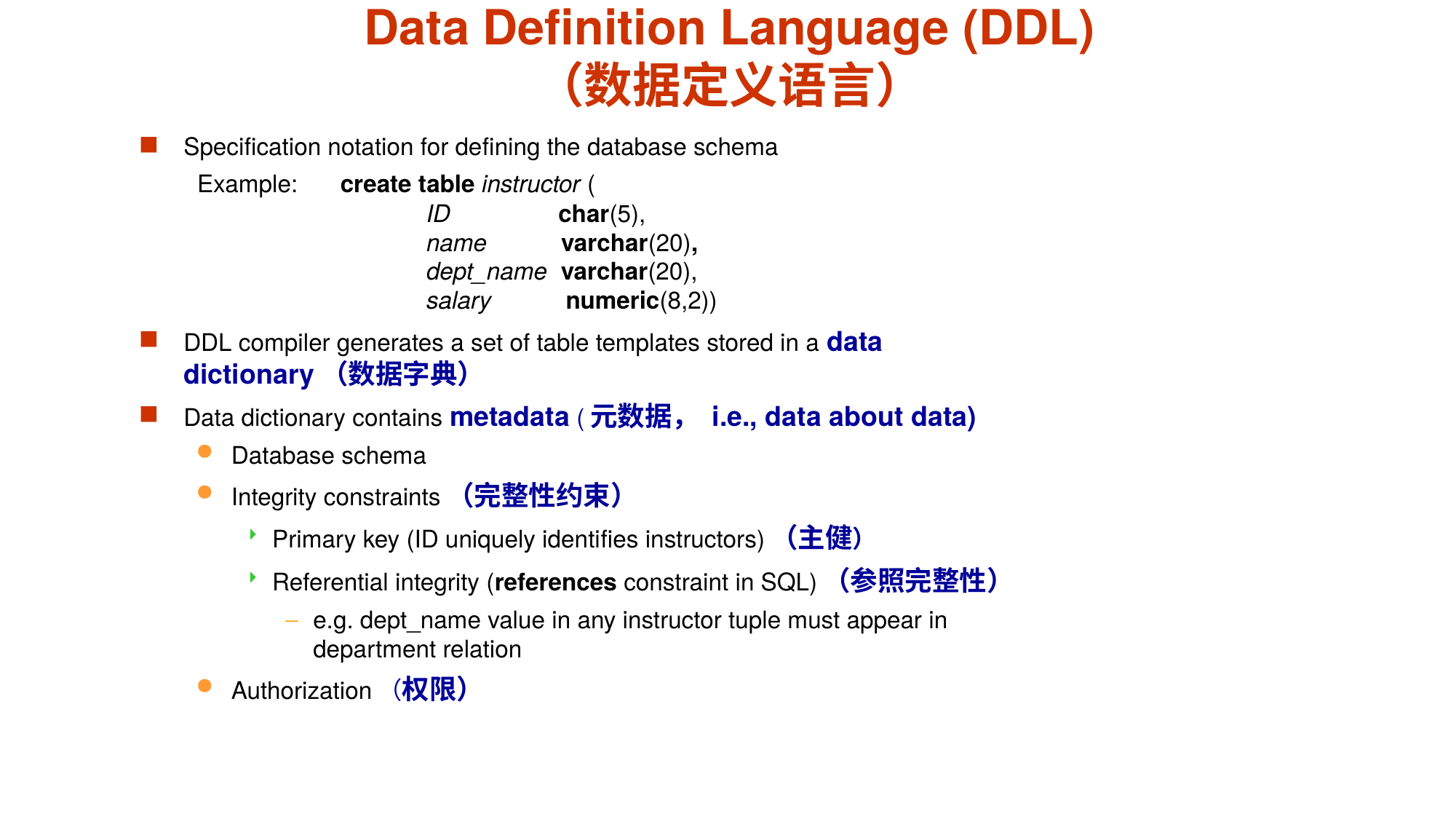

Data Definition Language (DDL)
（数据定义语言）
Specification notation for defining the database schema
Example:	create table instructor (
                             ID                char(5),
                             name           varchar(20),
                             dept_name  varchar(20),
                             salary           numeric(8,2))
DDL compiler generates a set of table templates stored in a data dictionary（数据字典）
Data dictionary contains metadata (元数据， i.e., data about data)
Database schema
Integrity constraints（完整性约束）
Primary key (ID uniquely identifies instructors)（主健）
Referential integrity (references constraint in SQL)（参照完整性）
e.g. dept_name value in any instructor tuple must appear in department relation
Authorization（权限）